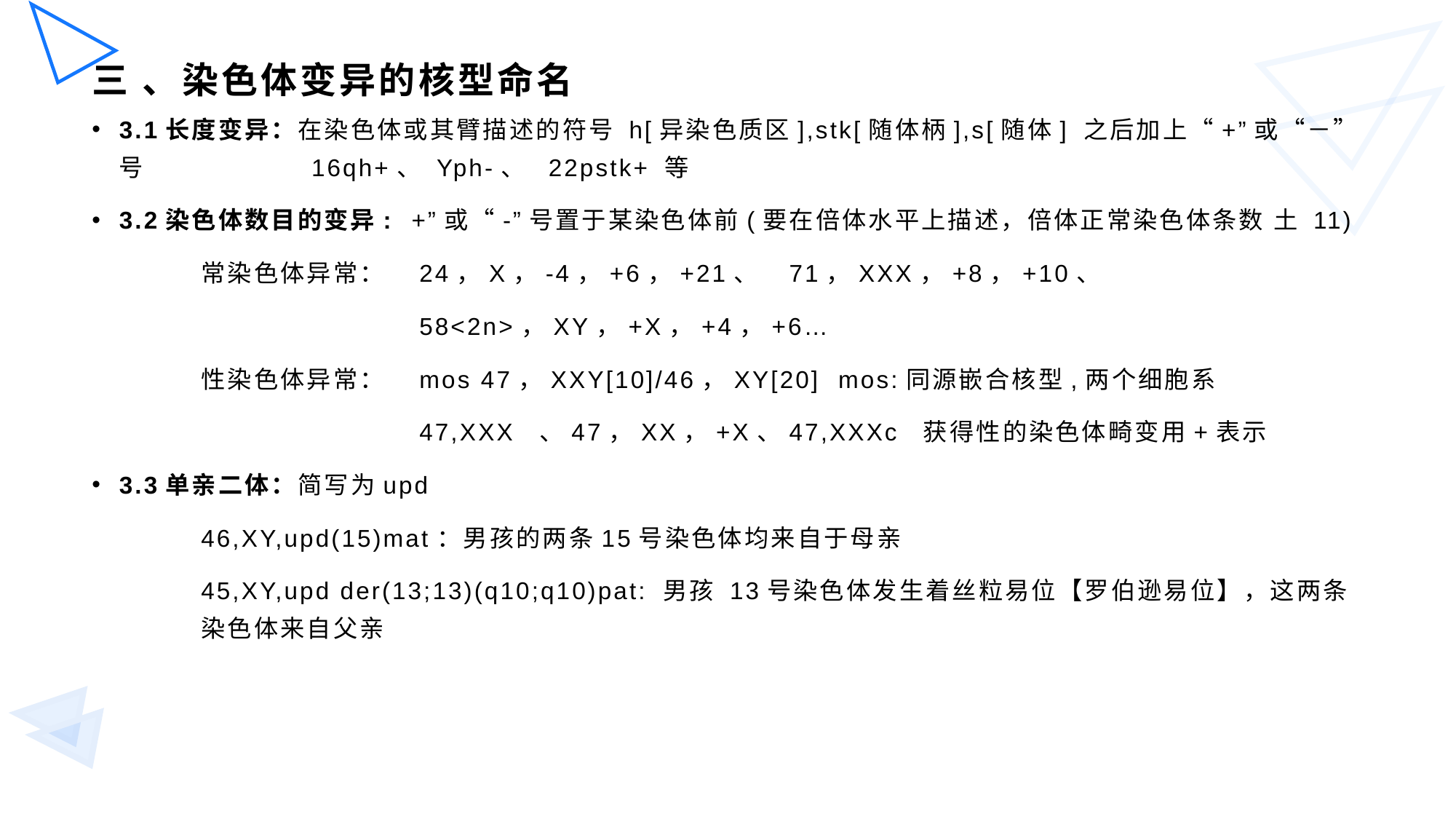

# 三 、染色体变异的核型命名
3.1长度变异：在染色体或其臂描述的符号 h[异染色质区],stk[随体柄],s[随体] 之后加上“+”或“－”号	16qh+、 Yph-、  22pstk+ 等
3.2染色体数目的变异:  +”或“-”号置于某染色体前(要在倍体水平上描述，倍体正常染色体条数 土 11)
	常染色体异常： 	24，X，-4，+6，+21、   71，XXX，+8，+10、
			58<2n>，XY，+X，+4，+6…
	性染色体异常：	mos 47，XXY[10]/46，XY[20]  mos:同源嵌合核型,两个细胞系
			47,XXX  、47，XX，+X、47,XXXc  获得性的染色体畸变用+表示
3.3单亲二体：简写为upd
46,XY,upd(15)mat：男孩的两条15号染色体均来自于母亲
	45,XY,upd der(13;13)(q10;q10)pat: 男孩 13号染色体发生着丝粒易位【罗伯逊易位】，这两条	染色体来自父亲